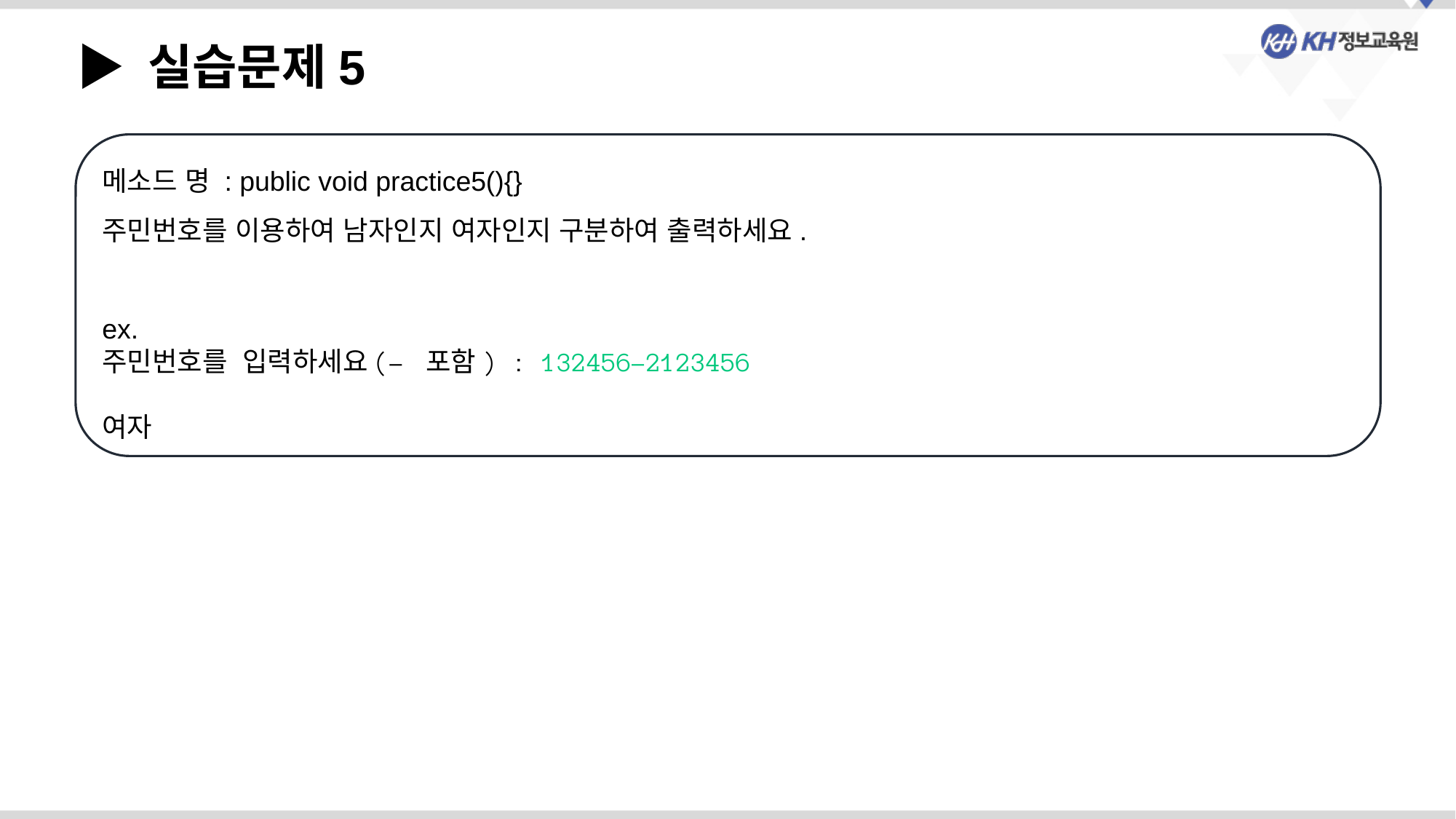

▶ 실습문제5
메소드 명 : public void practice5(){}
주민번호를 이용하여 남자인지 여자인지 구분하여 출력하세요.

ex.
주민번호를 입력하세요(- 포함) : 132456-2123456

여자